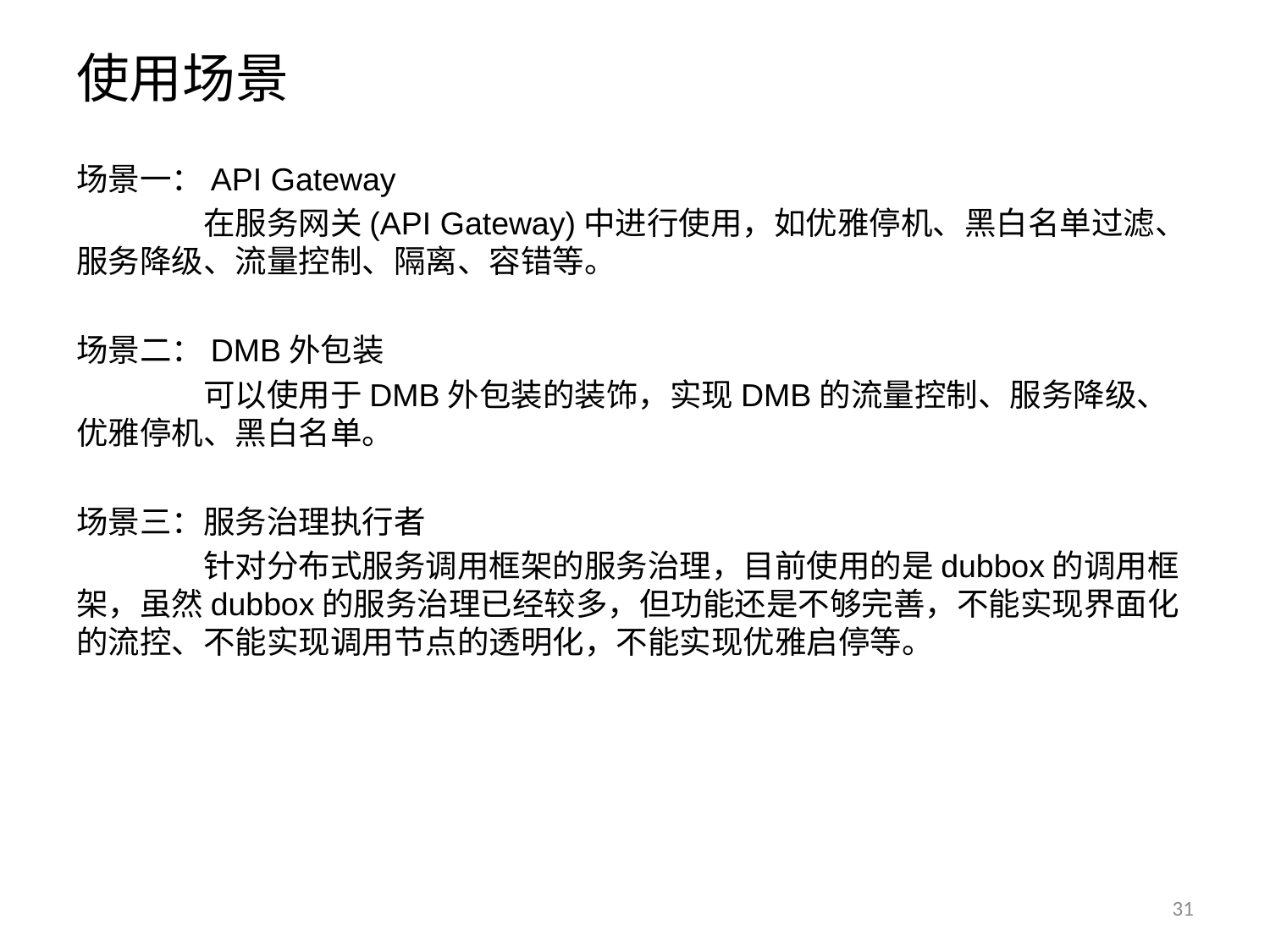

# 使用场景
场景一：API Gateway
	在服务网关(API Gateway)中进行使用，如优雅停机、黑白名单过滤、服务降级、流量控制、隔离、容错等。

场景二：DMB外包装
	可以使用于DMB外包装的装饰，实现DMB的流量控制、服务降级、优雅停机、黑白名单。

场景三：服务治理执行者
	针对分布式服务调用框架的服务治理，目前使用的是dubbox的调用框架，虽然dubbox的服务治理已经较多，但功能还是不够完善，不能实现界面化的流控、不能实现调用节点的透明化，不能实现优雅启停等。
31